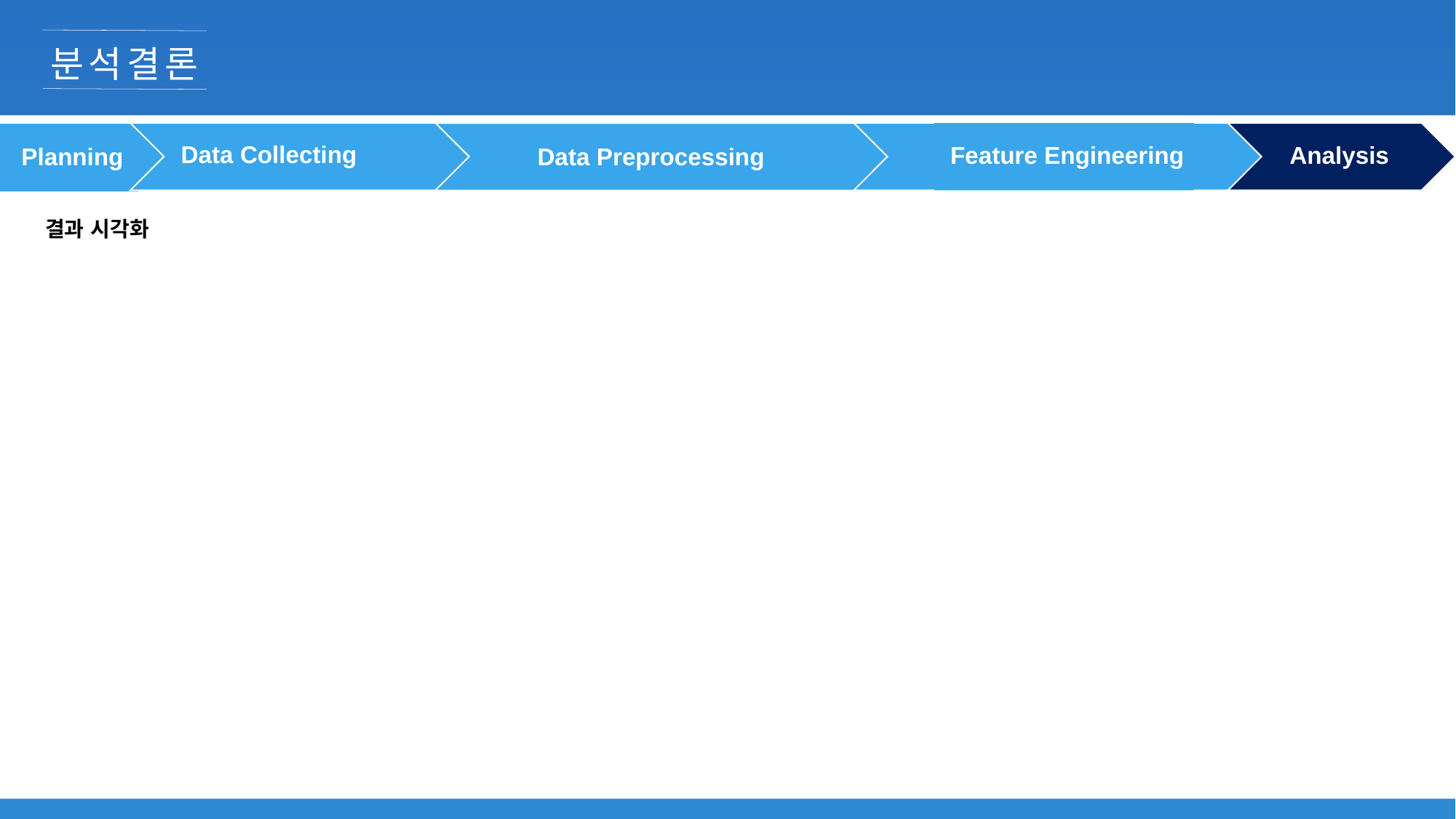

분석결론

Data Collecting

Analysis

Feature Engineering

Planning

Data Preprocessing
결과 시각화